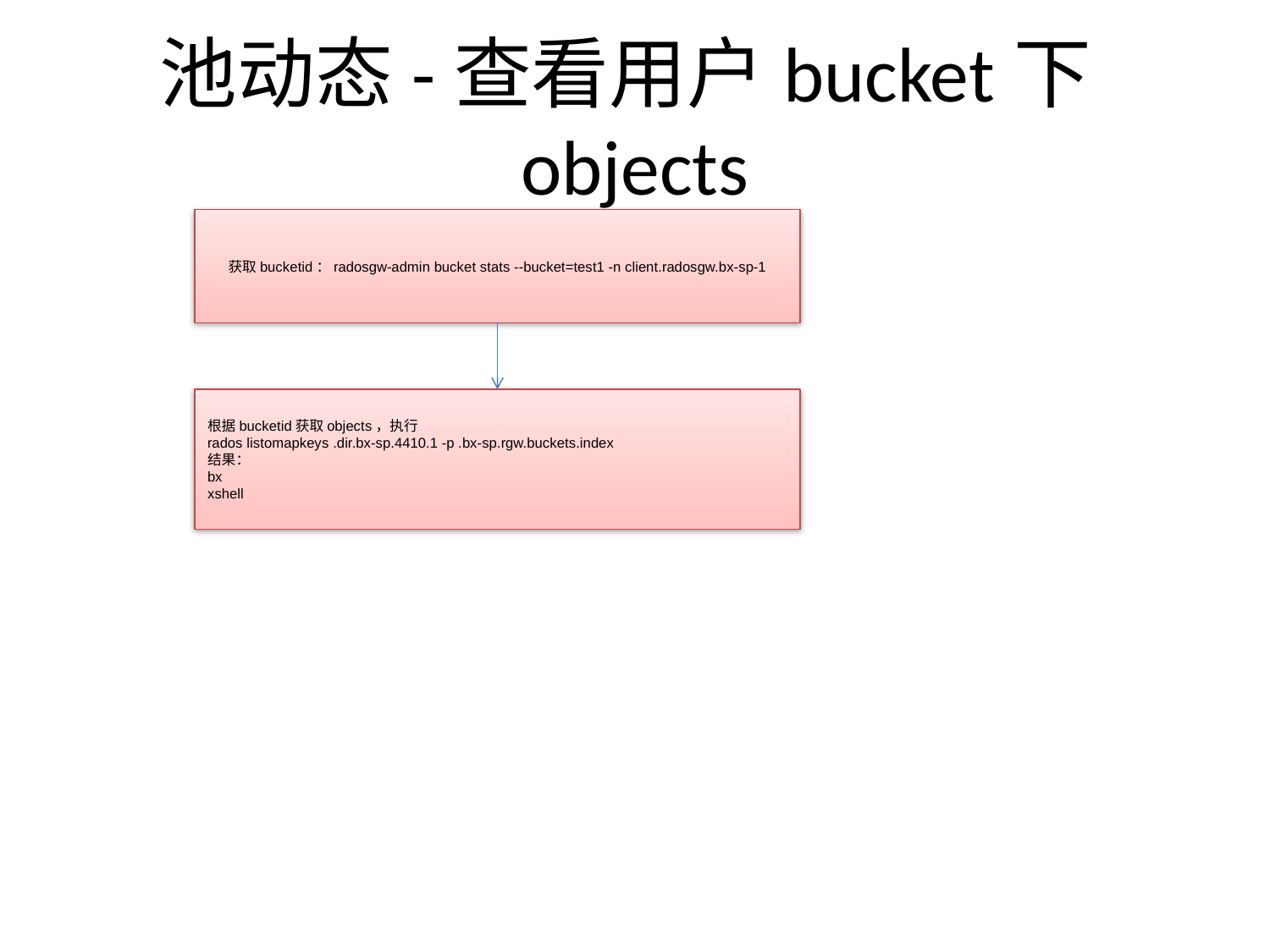

# 池动态-查看用户bucket下objects
获取bucketid：radosgw-admin bucket stats --bucket=test1 -n client.radosgw.bx-sp-1
根据bucketid获取objects，执行
rados listomapkeys .dir.bx-sp.4410.1 -p .bx-sp.rgw.buckets.index
结果：
bx
xshell